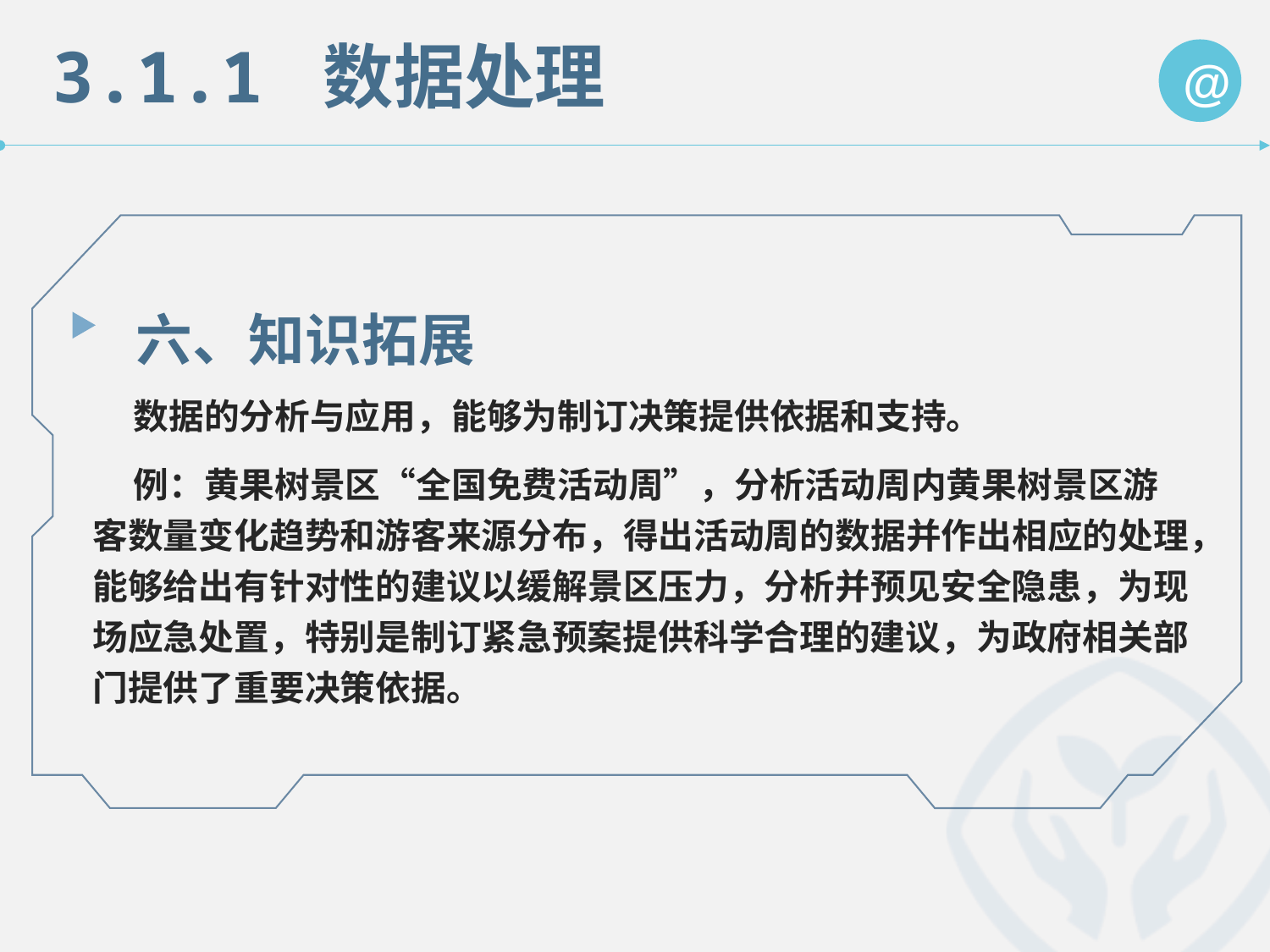

3.1.1 数据处理
@

六、知识拓展

    数据的分析与应用，能够为制订决策提供依据和支持。
    例：黄果树景区“全国免费活动周”，分析活动周内黄果树景区游客数量变化趋势和游客来源分布，得出活动周的数据并作出相应的处理，能够给出有针对性的建议以缓解景区压力，分析并预见安全隐患，为现场应急处置，特别是制订紧急预案提供科学合理的建议，为政府相关部门提供了重要决策依据。